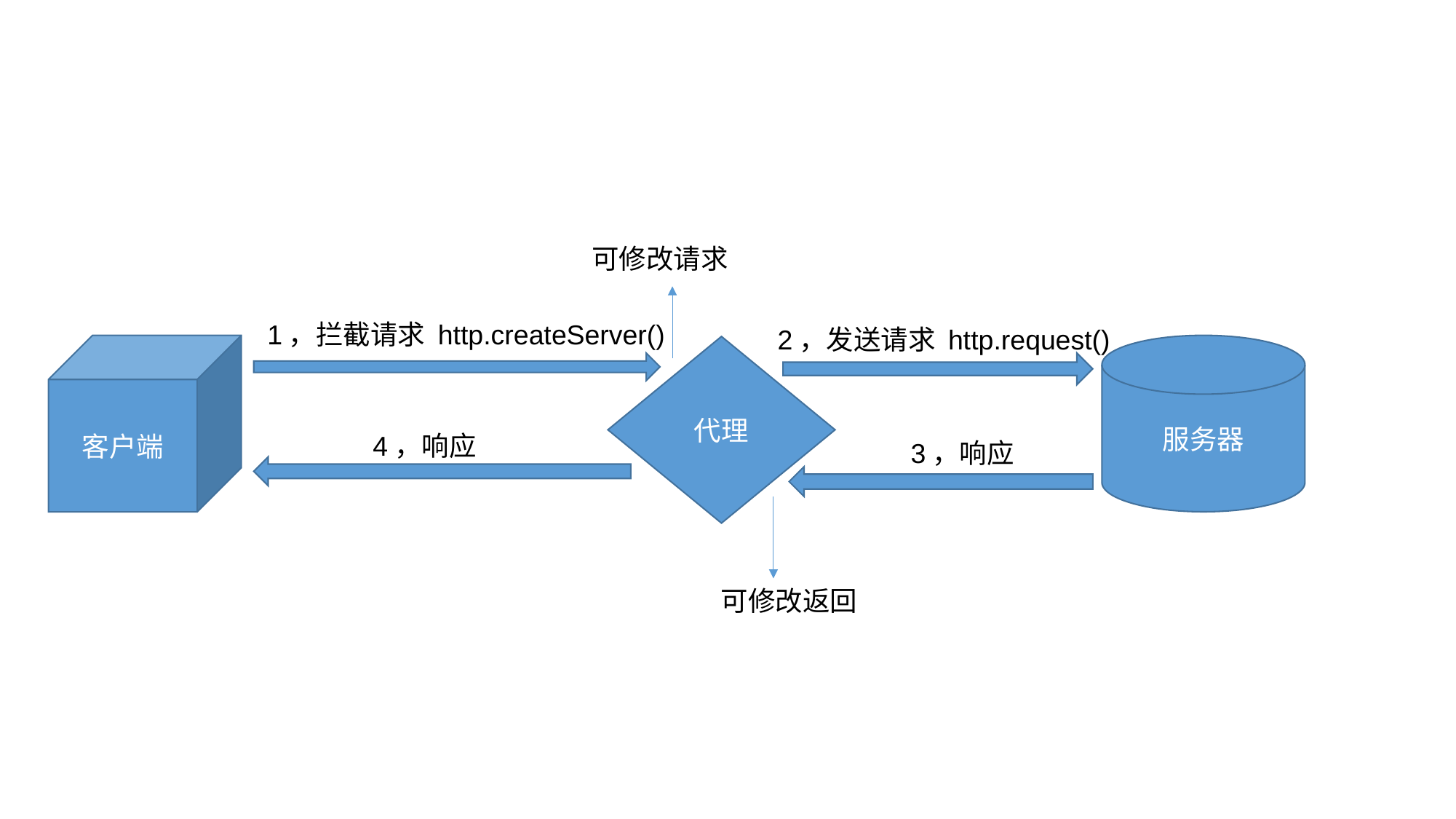

可修改请求
1，拦截请求 http.createServer()
2，发送请求 http.request()
客户端
服务器
代理

4，响应
3，响应

可修改返回